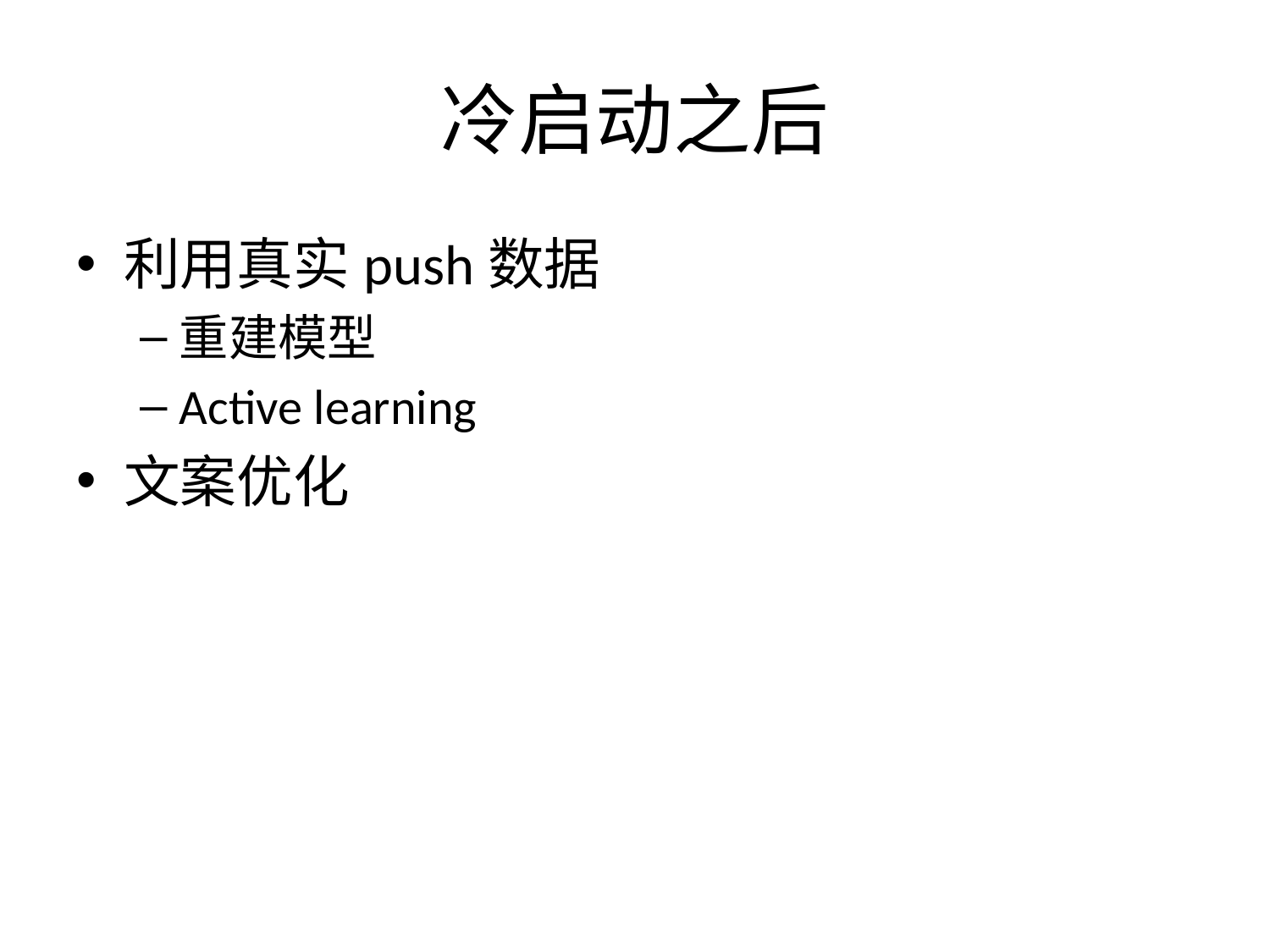

# 冷启动之后
利用真实push数据
重建模型
Active learning
文案优化